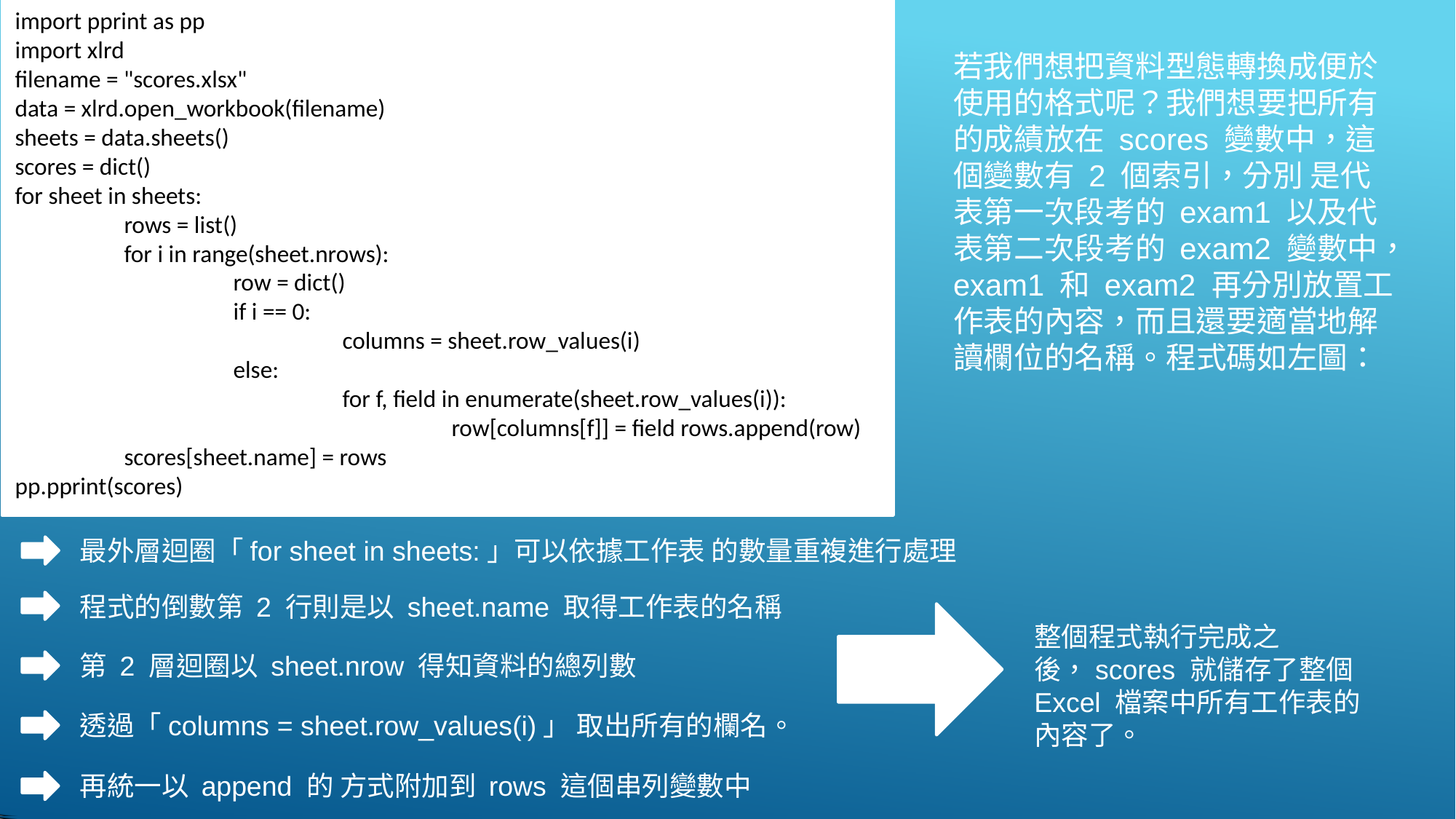

import pprint as pp
import xlrd
filename = "scores.xlsx"
data = xlrd.open_workbook(filename)
sheets = data.sheets()
scores = dict()
for sheet in sheets:
	rows = list()
	for i in range(sheet.nrows):
		row = dict()
		if i == 0:
			columns = sheet.row_values(i)
		else:
			for f, field in enumerate(sheet.row_values(i)): 					row[columns[f]] = field rows.append(row)
	scores[sheet.name] = rows
pp.pprint(scores)

若我們想把資料型態轉換成便於使用的格式呢？我們想要把所有的成績放在 scores 變數中，這個變數有 2 個索引，分別 是代表第一次段考的 exam1 以及代表第二次段考的 exam2 變數中，exam1 和 exam2 再分別放置工作表的內容，而且還要適當地解讀欄位的名稱。程式碼如左圖：
最外層迴圈「for sheet in sheets:」可以依據工作表 的數量重複進行處理

程式的倒數第 2 行則是以 sheet.name 取得工作表的名稱

整個程式執行完成之後，scores 就儲存了整個 Excel 檔案中所有工作表的內容了。
第 2 層迴圈以 sheet.nrow 得知資料的總列數

透過「columns = sheet.row_values(i)」 取出所有的欄名。

再統一以 append 的 方式附加到 rows 這個串列變數中